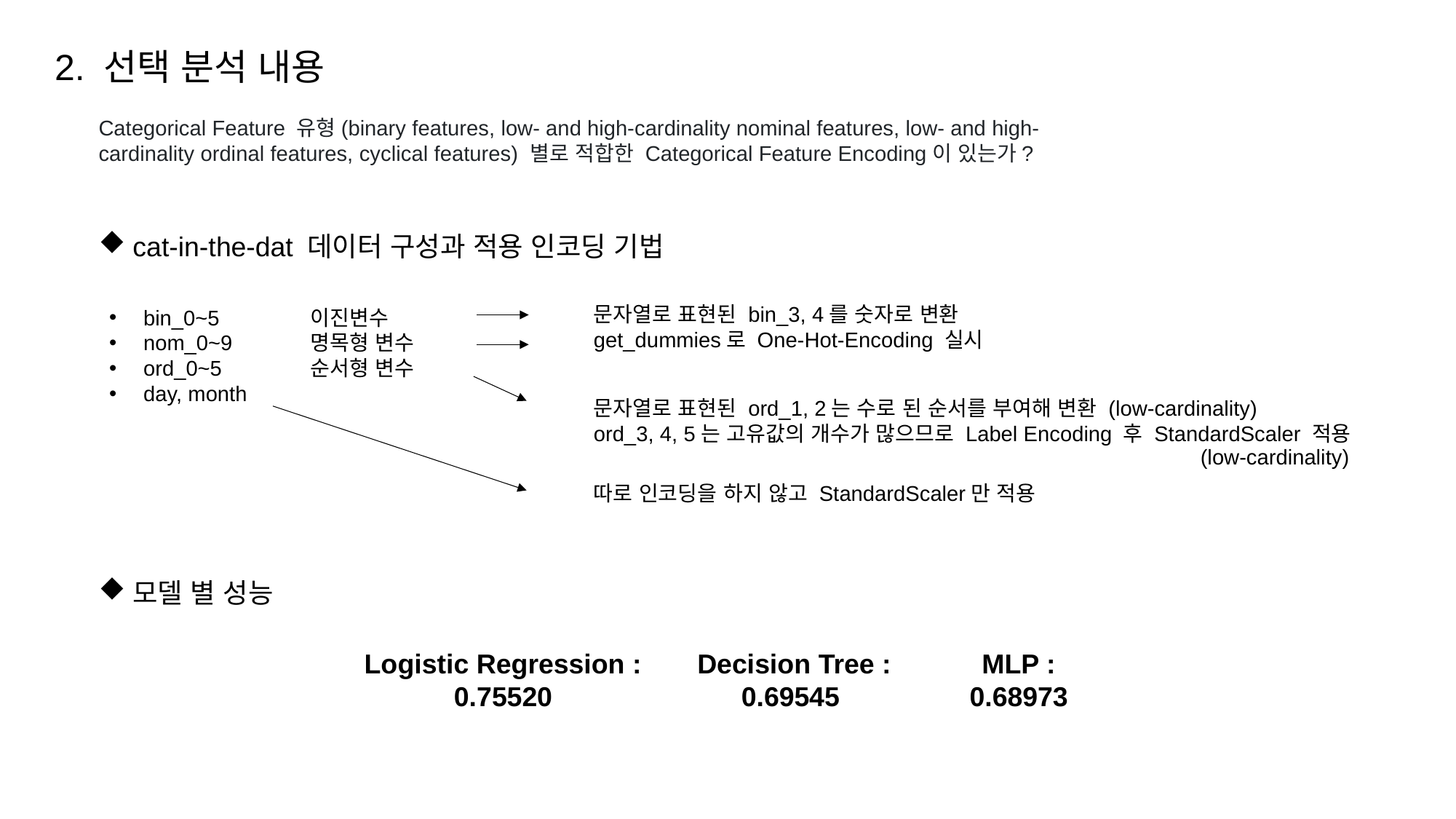

2. 선택 분석 내용
Categorical Feature 유형(binary features, low- and high-cardinality nominal features, low- and high-cardinality ordinal features, cyclical features) 별로 적합한 Categorical Feature Encoding이 있는가?
cat-in-the-dat 데이터 구성과 적용 인코딩 기법
문자열로 표현된 bin_3, 4를 숫자로 변환
get_dummies로 One-Hot-Encoding 실시
이진변수
명목형 변수
순서형 변수

bin_0~5
nom_0~9
ord_0~5
day, month
문자열로 표현된 ord_1, 2는 수로 된 순서를 부여해 변환 (low-cardinality)
ord_3, 4, 5는 고유값의 개수가 많으므로 Label Encoding 후 StandardScaler 적용
(low-cardinality)
따로 인코딩을 하지 않고 StandardScaler만 적용
모델 별 성능
MLP : 0.68973
Logistic Regression : 0.75520
Decision Tree : 0.69545